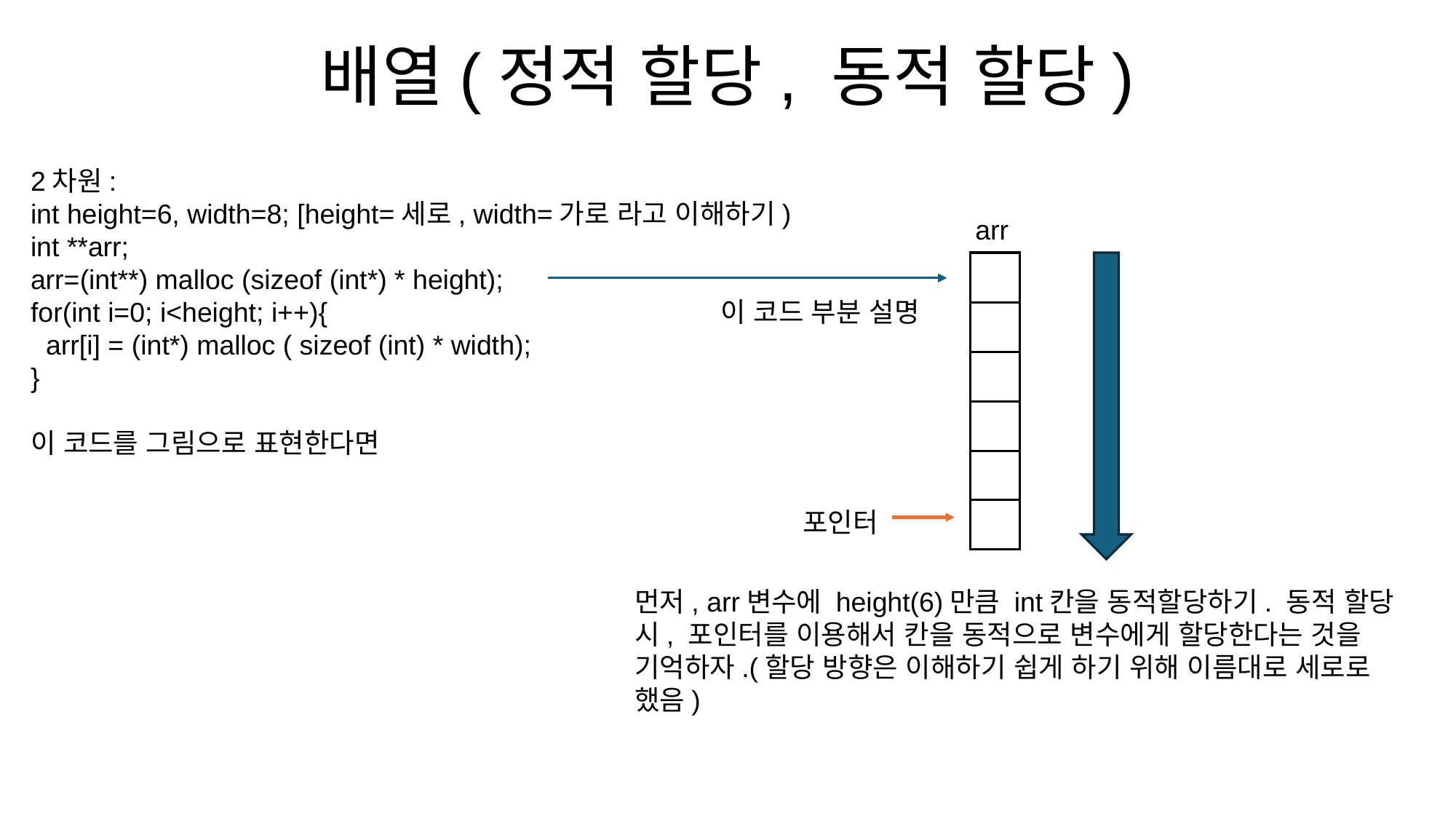

# 배열(정적 할당, 동적 할당)
2차원:
int height=6, width=8; [height=세로, width=가로 라고 이해하기)
int **arr;
arr=(int**) malloc (sizeof (int*) * height);
for(int i=0; i<height; i++){
  arr[i] = (int*) malloc ( sizeof (int) * width);
}

이 코드를 그림으로 표현한다면

arr

이 코드 부분 설명

포인터

먼저, arr변수에 height(6)만큼 int칸을 동적할당하기. 동적 할당 시, 포인터를 이용해서 칸을 동적으로 변수에게 할당한다는 것을 기억하자.(할당 방향은 이해하기 쉽게 하기 위해 이름대로 세로로 했음)